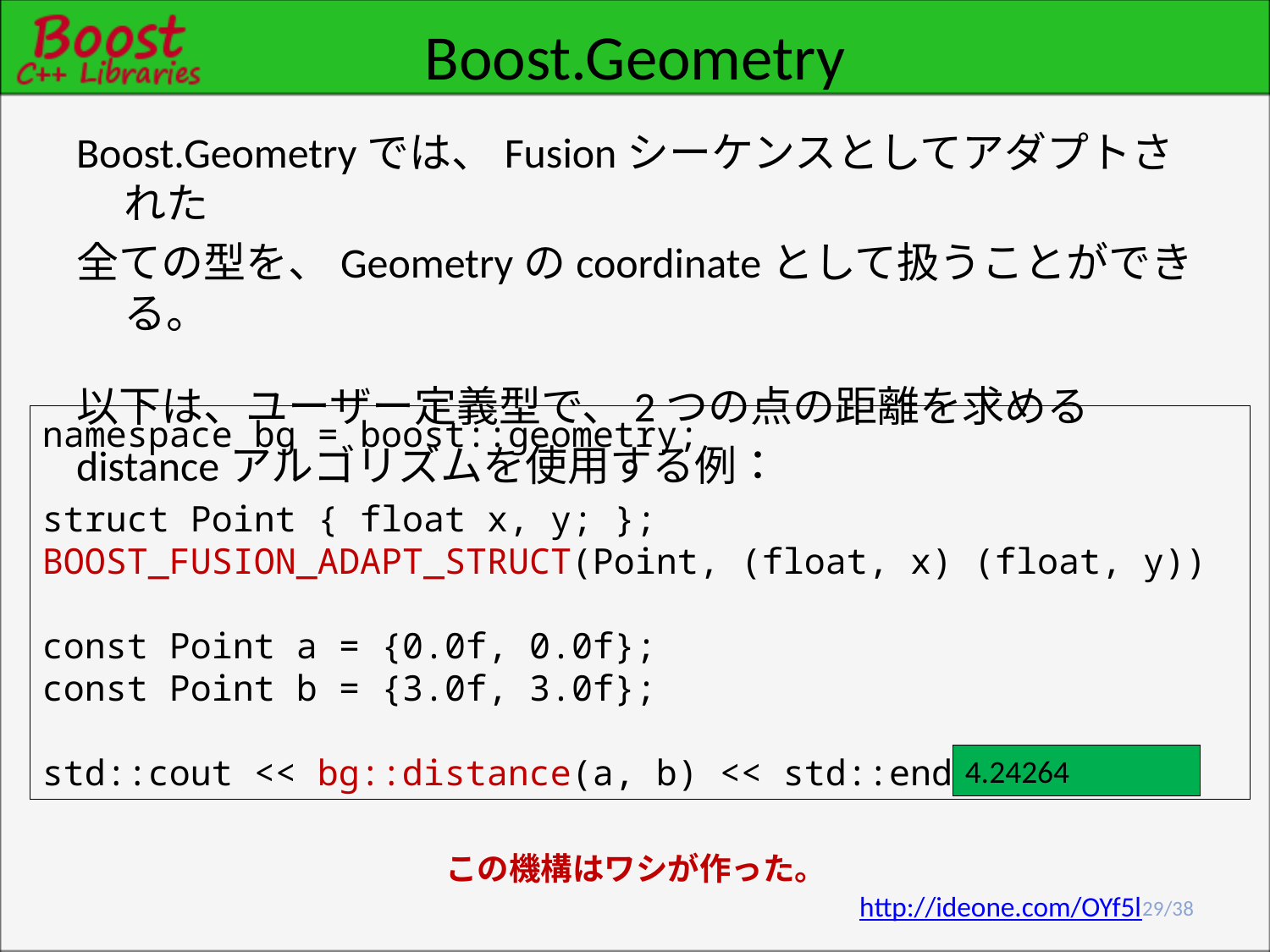

# Boost.Geometry
Boost.Geometryでは、Fusionシーケンスとしてアダプトされた
全ての型を、Geometryのcoordinateとして扱うことができる。

以下は、ユーザー定義型で、2つの点の距離を求める
distanceアルゴリズムを使用する例：
namespace bg = boost::geometry;

struct Point { float x, y; };
BOOST_FUSION_ADAPT_STRUCT(Point, (float, x) (float, y))

const Point a = {0.0f, 0.0f};
const Point b = {3.0f, 3.0f};

std::cout << bg::distance(a, b) << std::endl;
4.24264
この機構はワシが作った。
29/38
http://ideone.com/OYf5l